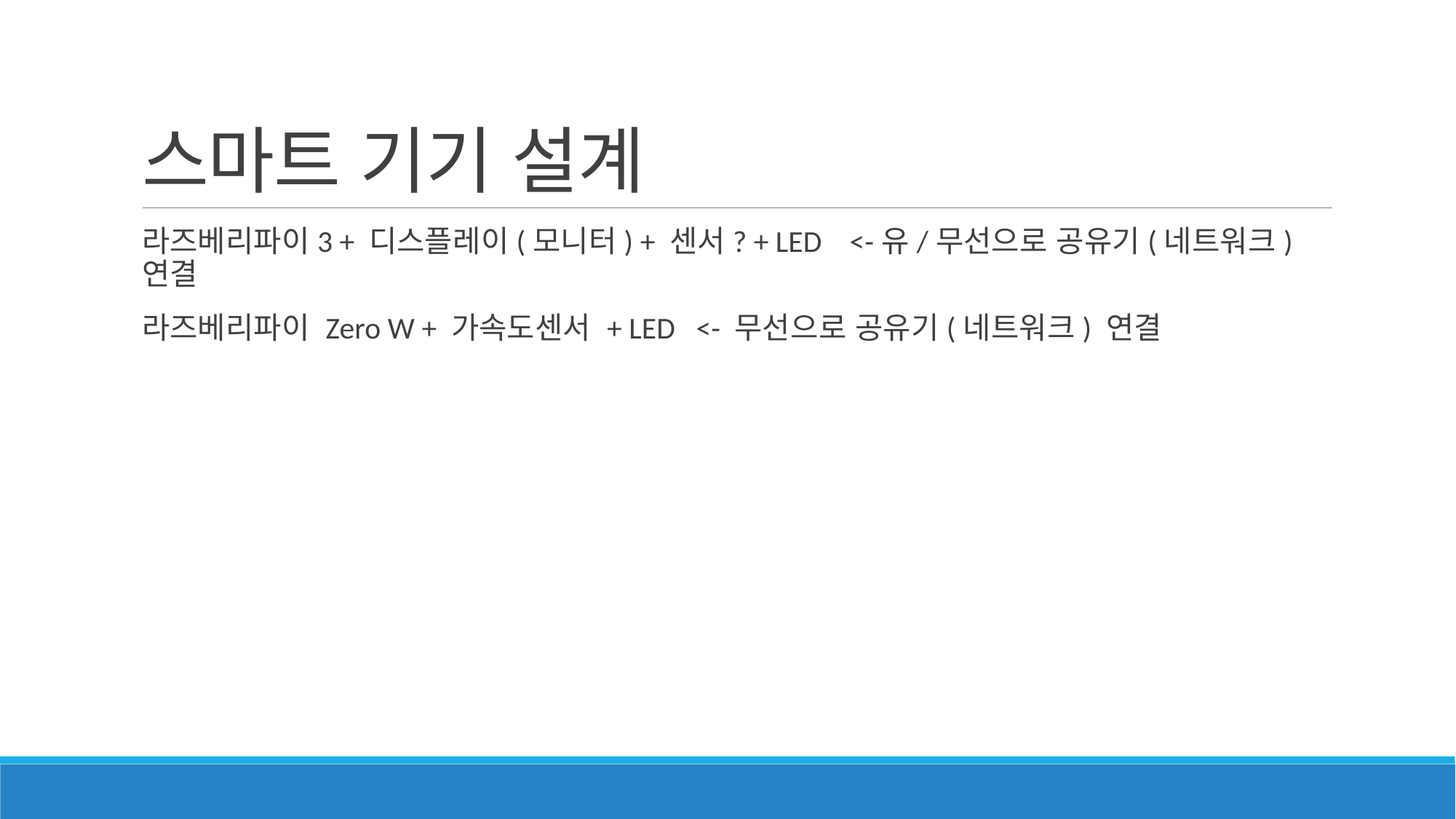

# 스마트 기기 설계
라즈베리파이3 + 디스플레이(모니터) + 센서? + LED    <-유/무선으로 공유기(네트워크) 연결
라즈베리파이 Zero W + 가속도센서 + LED   <- 무선으로 공유기(네트워크) 연결